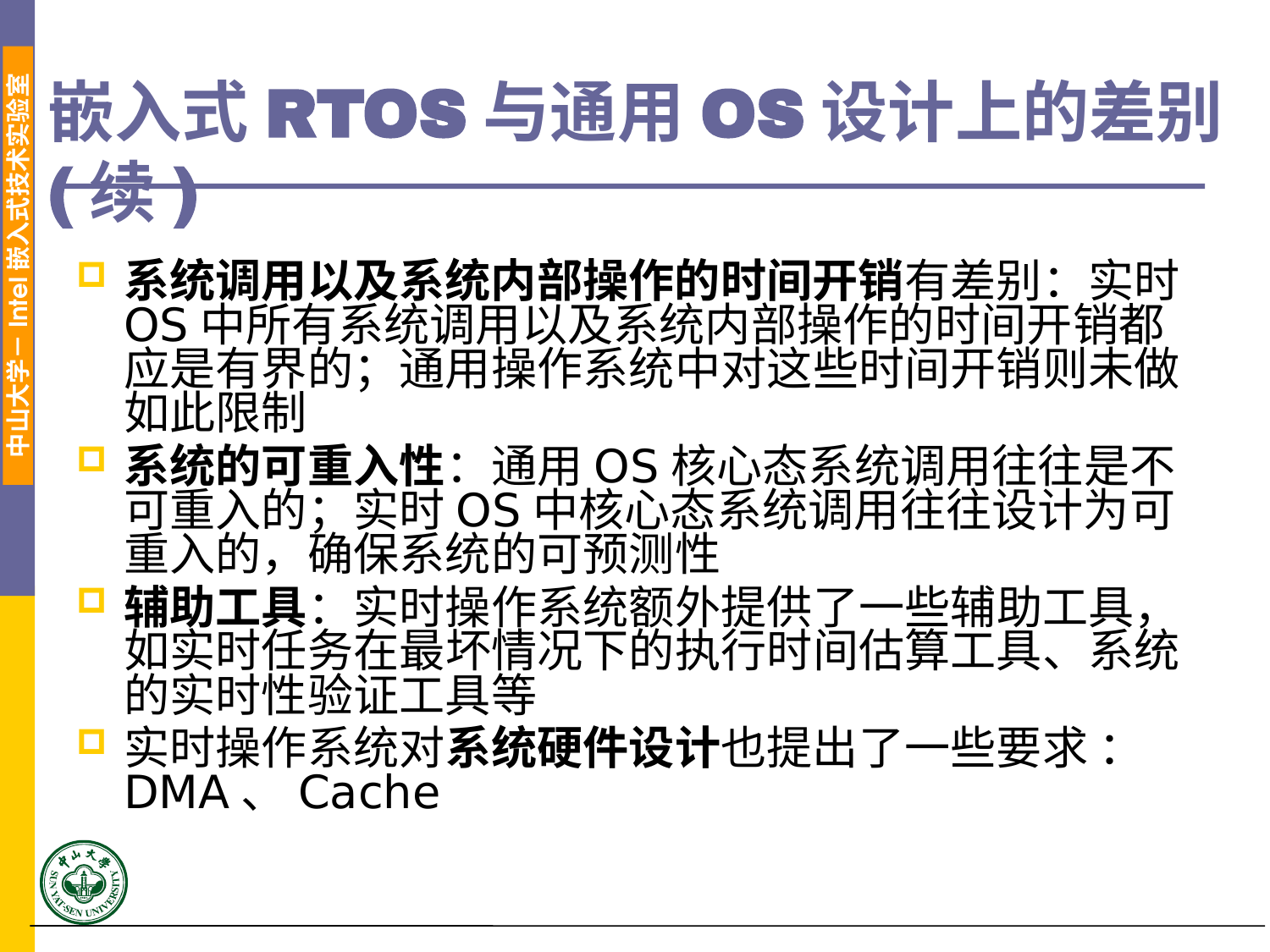

# 嵌入式RTOS与通用OS设计上的差别(续)
系统调用以及系统内部操作的时间开销有差别：实时OS中所有系统调用以及系统内部操作的时间开销都应是有界的；通用操作系统中对这些时间开销则未做如此限制
系统的可重入性：通用OS核心态系统调用往往是不可重入的；实时OS中核心态系统调用往往设计为可重入的，确保系统的可预测性
辅助工具：实时操作系统额外提供了一些辅助工具，如实时任务在最坏情况下的执行时间估算工具、系统的实时性验证工具等
实时操作系统对系统硬件设计也提出了一些要求 ：DMA、Cache